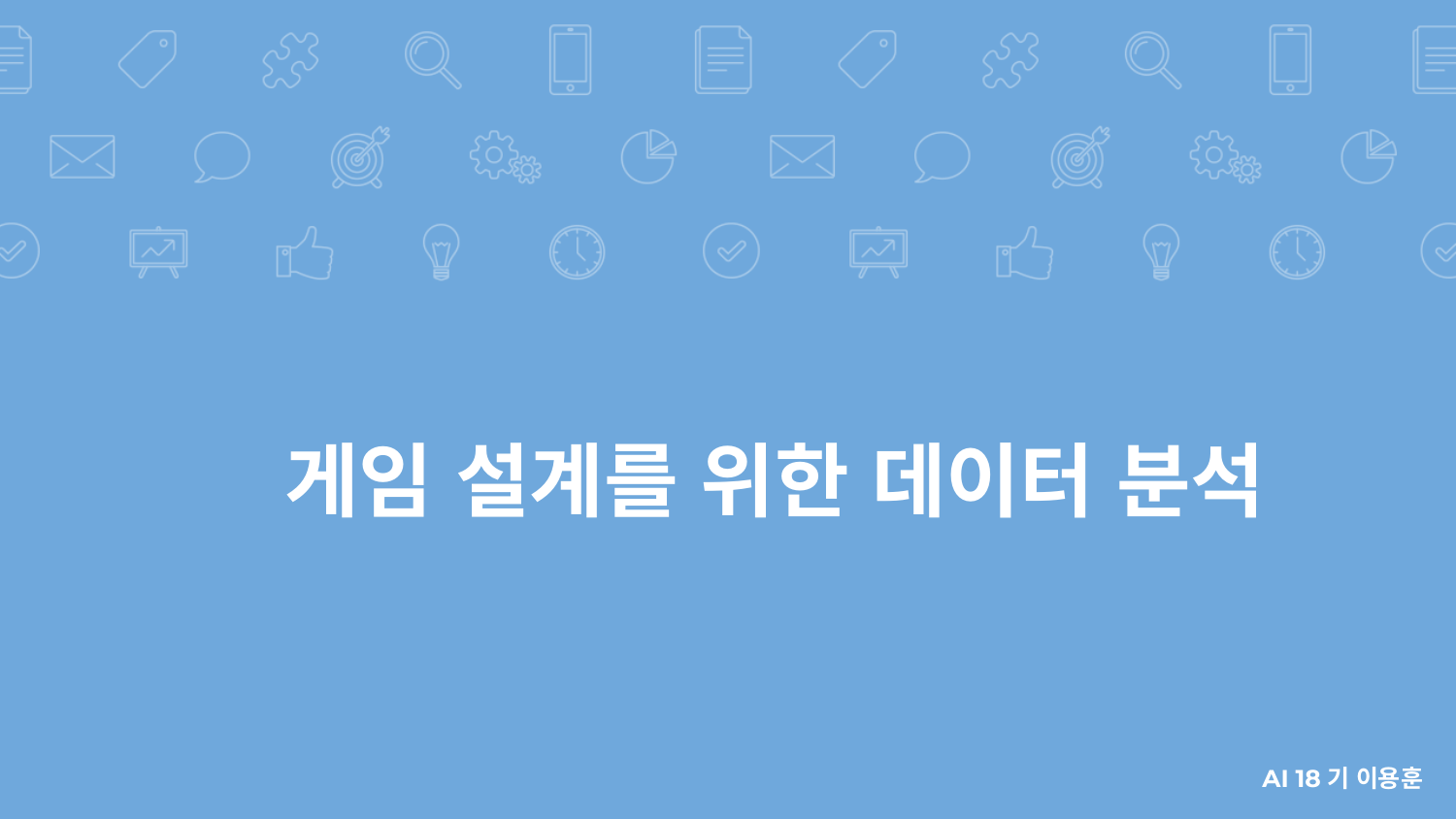

# 게임 설계를 위한 데이터 분석
AI 18기 이용훈